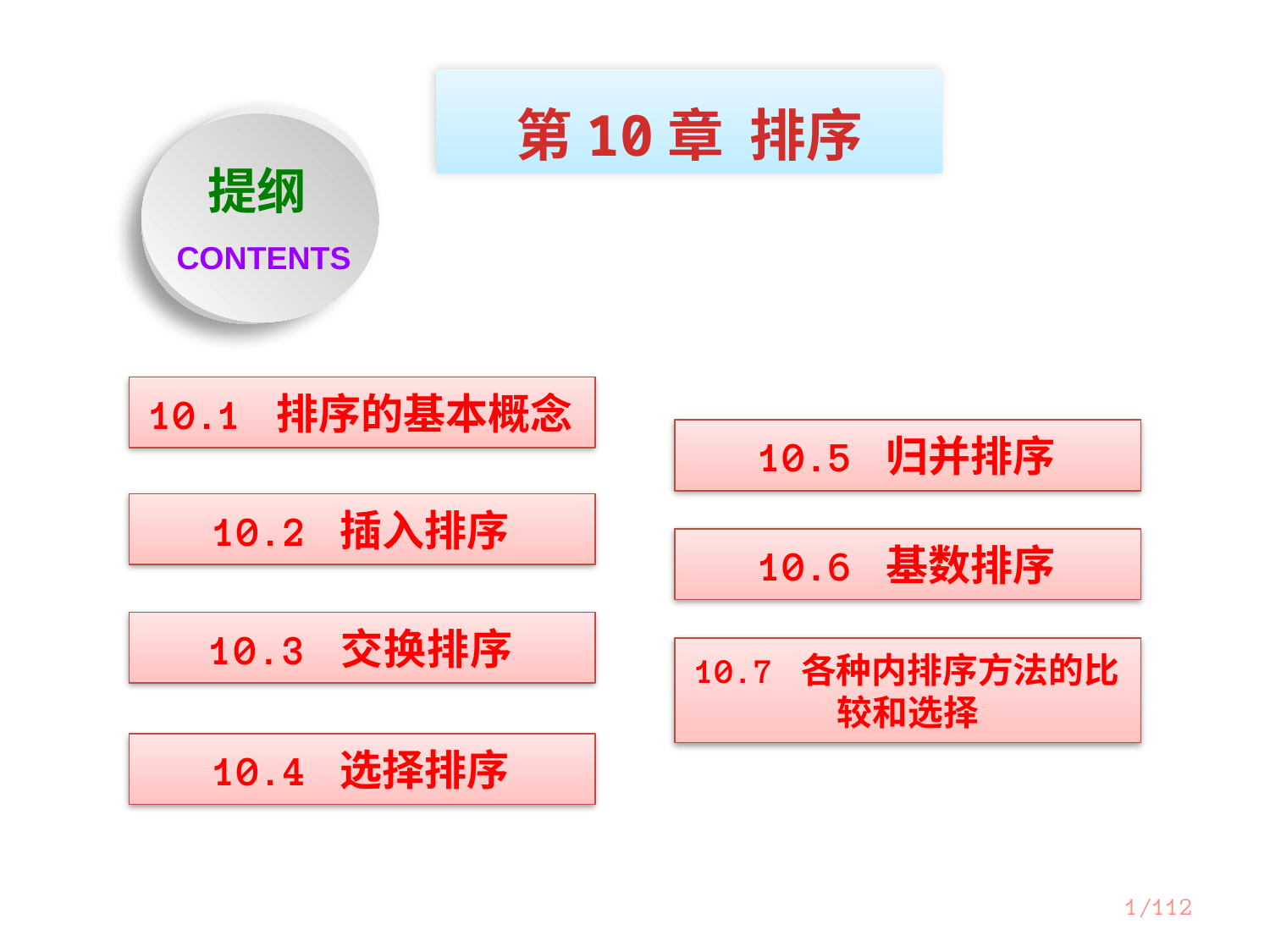

第10章  排序

提纲
CONTENTS
10.1 排序的基本概念
10.5 归并排序
10.2 插入排序
10.6 基数排序
10.3 交换排序
10.7 各种内排序方法的比较和选择
10.4 选择排序
1/112